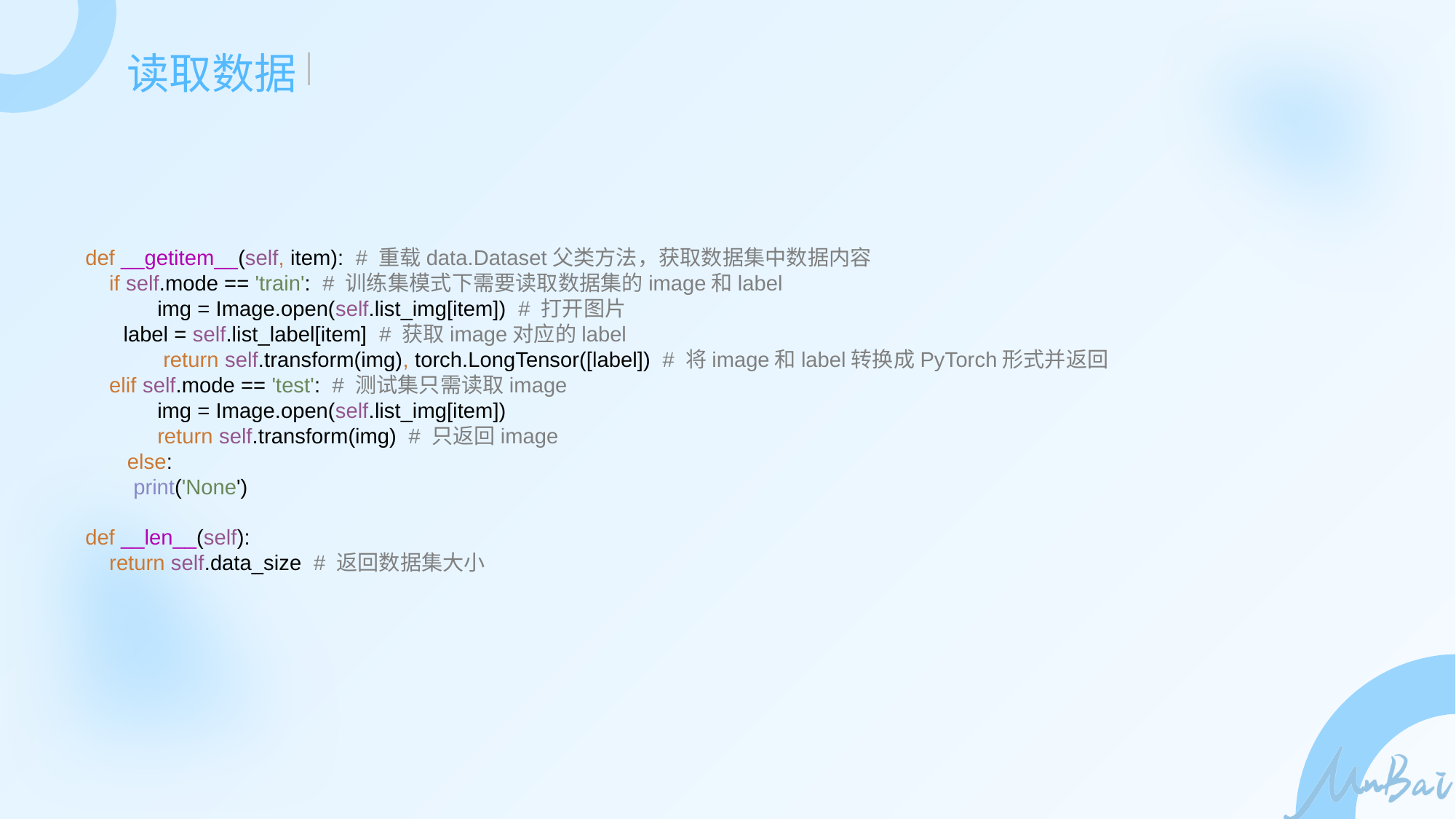

读取数据
def __getitem__(self, item):  # 重载data.Dataset父类方法，获取数据集中数据内容
    if self.mode == 'train':  # 训练集模式下需要读取数据集的image和label
            img = Image.open(self.list_img[item])  # 打开图片
       label = self.list_label[item]  # 获取image对应的label
             return self.transform(img), torch.LongTensor([label])  # 将image和label转换成PyTorch形式并返回
    elif self.mode == 'test':  # 测试集只需读取image
            img = Image.open(self.list_img[item])
            return self.transform(img)  # 只返回image
       else:
        print('None')
def __len__(self):
    return self.data_size  # 返回数据集大小